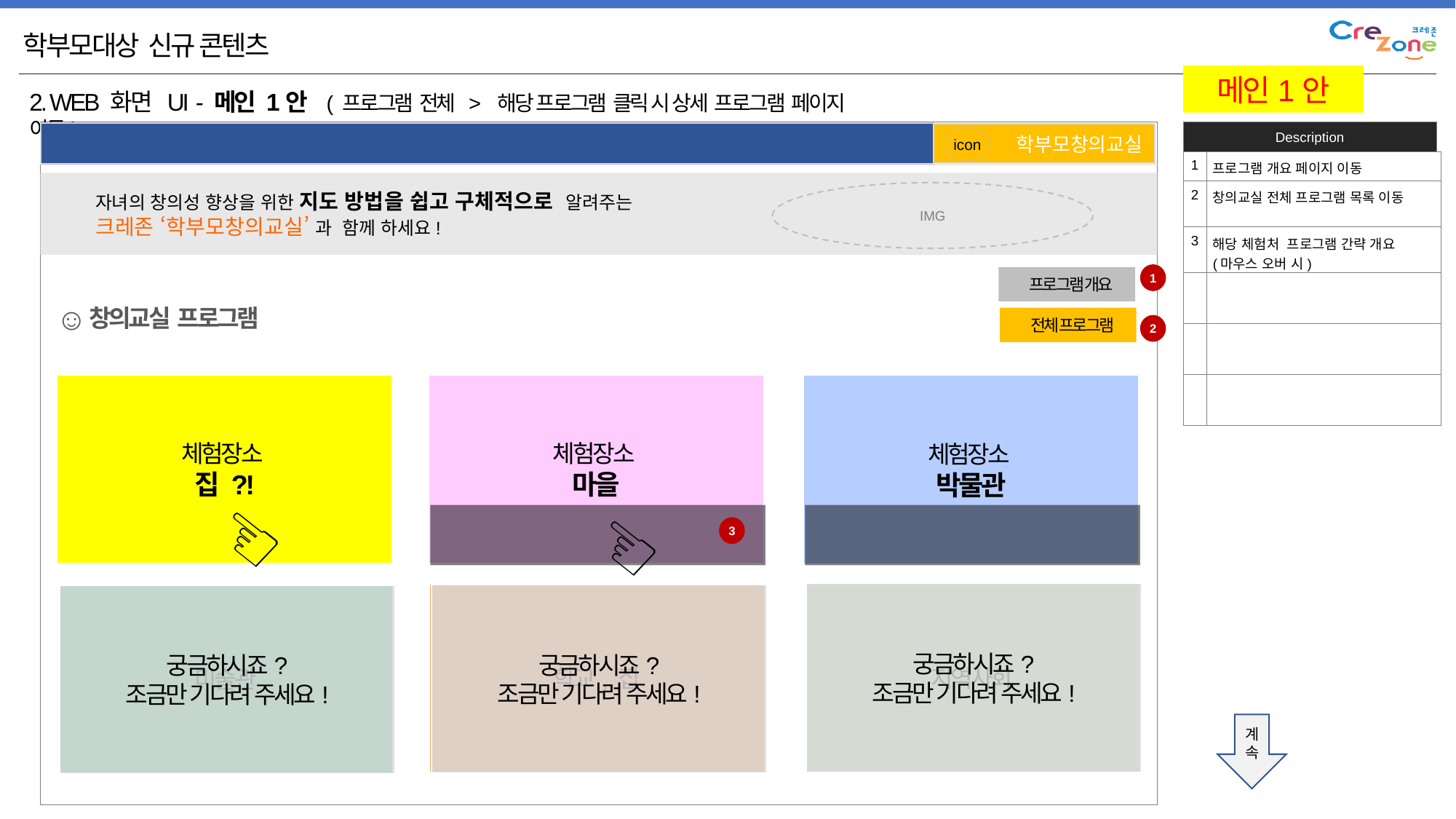

학부모대상  신규 콘텐츠
메인1안
2. WEB 화면  UI  - 메인 1안   ( 프로그램  전체  >   해당 프로그램  클릭 시 상세  프로그램  페이지  이동)
                         창의교육                               창의적 체험활동                                         현장체험학습                                       지속가능발전교육                                      크레존 블로그

            학부모창의교실
icon
| 1 | 프로그램 개요 페이지 이동 |
| --- | --- |
| 2 | 창의교실 전체 프로그램 목록 이동 |
| 3 | 해당 체험처 프로그램 간략 개요 (마우스 오버 시) |
|  |  |
|  |  |
|  |  |

자녀의 창의성 향상을 위한 지도 방법을 쉽고 구체적으로  알려주는
크레존 ‘학부모창의교실’ 과  함께 하세요!
IMG
1
 프로그램 개요
☺
창의교실  프로그램
 전체 프로그램
2
체험장소
집 ?!
체험장소
마을

체험장소
박물관
좋아하는 곳의 일부가 되어 보세요!
박물관에서 창의적으로 놀기
☜
3
☜

학교, 집
지역사회
궁금하시죠?
조금만 기다려 주세요!
미술관

궁금하시죠?
조금만 기다려 주세요!
궁금하시죠?
조금만 기다려 주세요!
계속